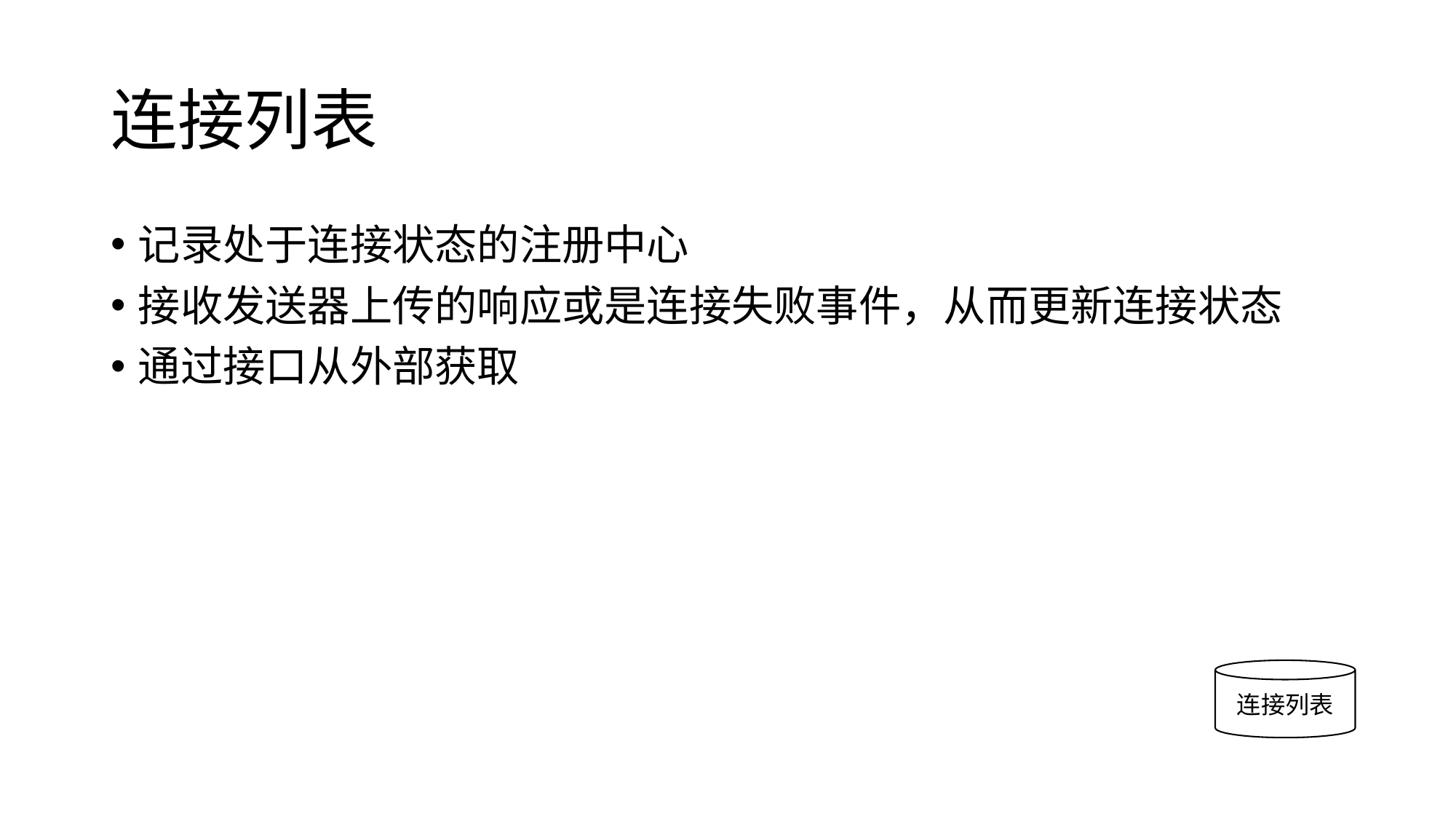

# 连接列表
记录处于连接状态的注册中心
接收发送器上传的响应或是连接失败事件，从而更新连接状态
通过接口从外部获取
连接列表